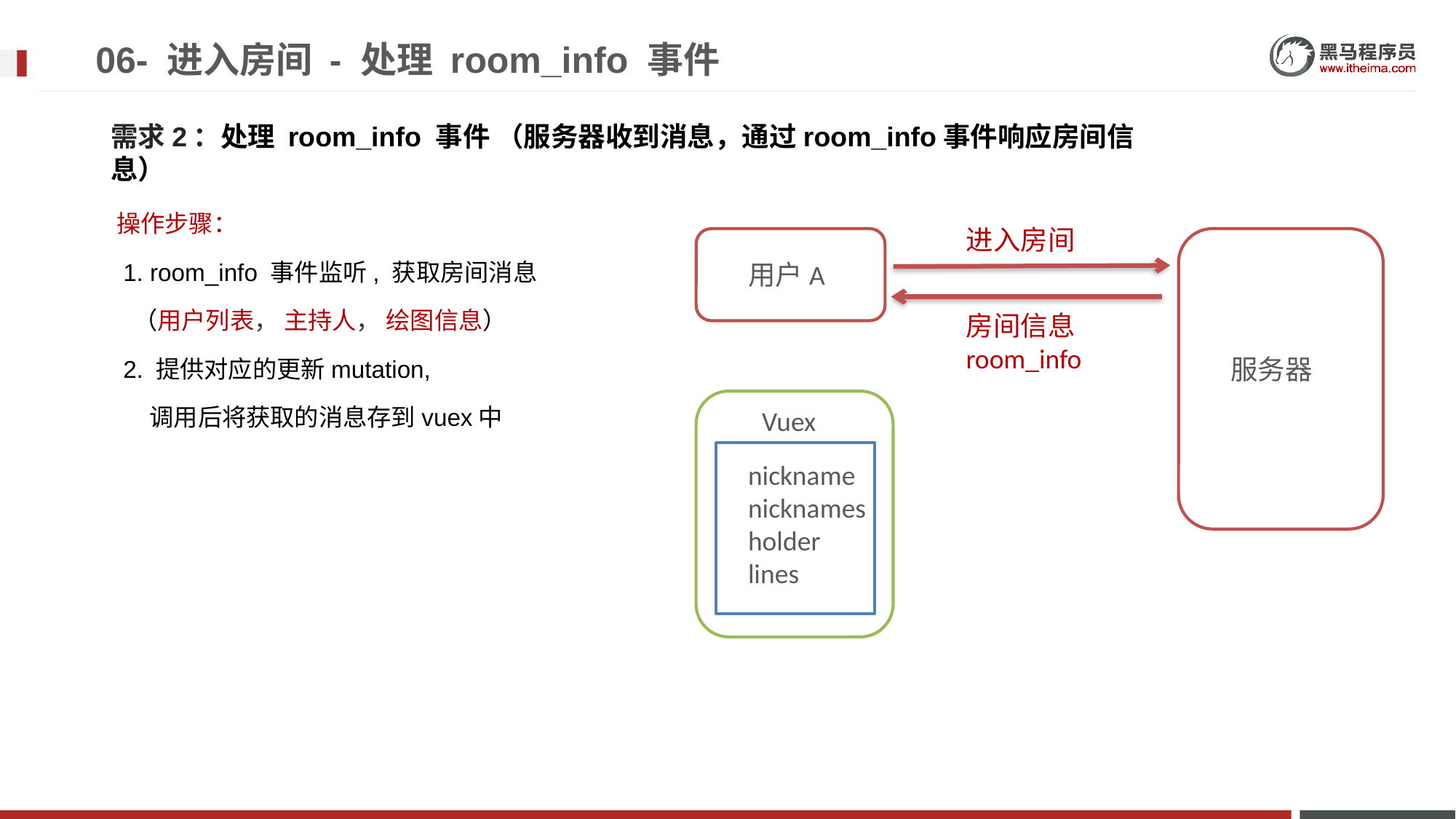

# 06- 进入房间 - 处理 room_info 事件
需求2：处理 room_info 事件 （服务器收到消息，通过room_info事件响应房间信息）
操作步骤：
 1. room_info 事件监听, 获取房间消息
  （用户列表， 主持人， 绘图信息）
 2. 提供对应的更新mutation,
     调用后将获取的消息存到vuex中
进入房间

用户A
房间信息 room_info
服务器

Vuex

nickname
nicknames
holder
lines